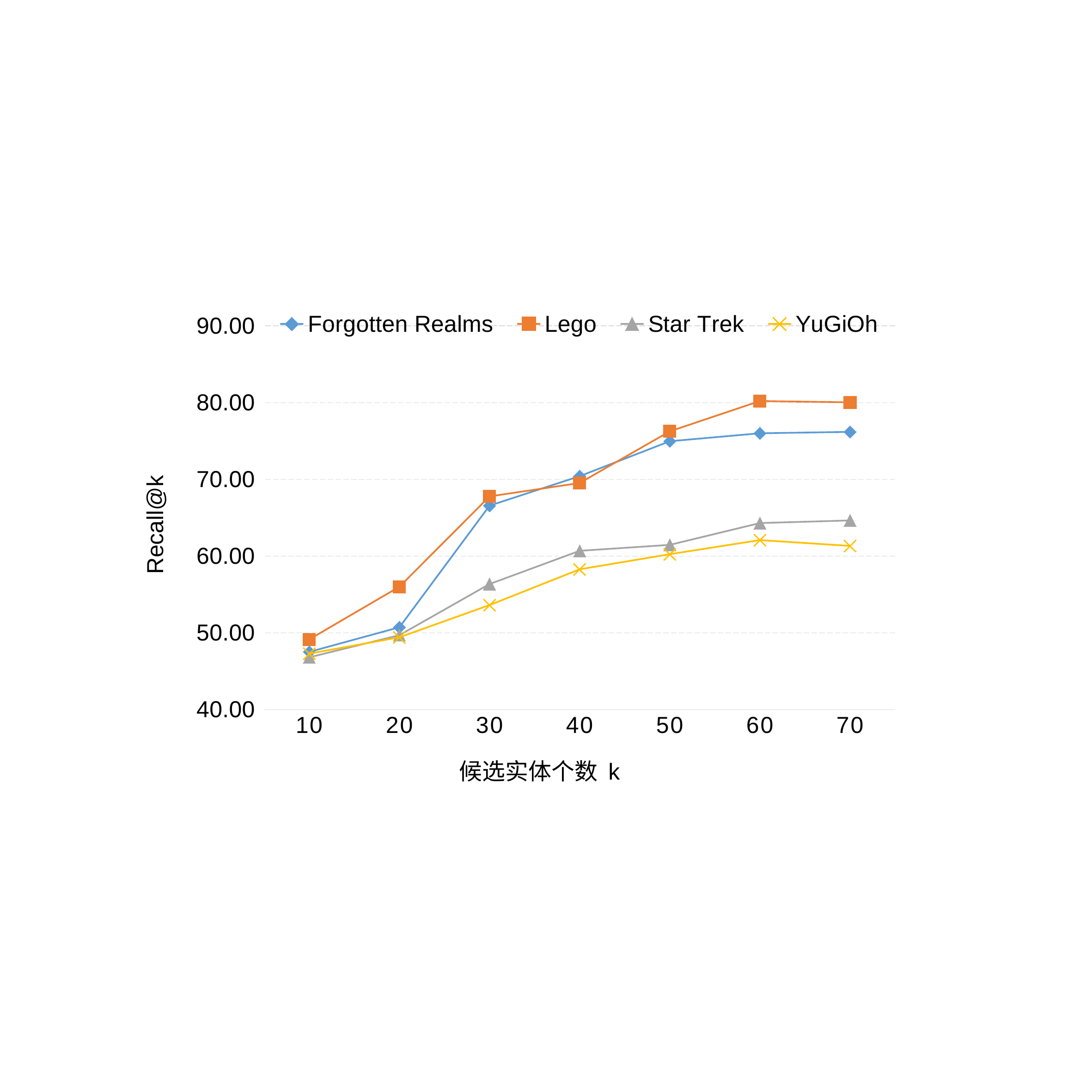

### Chart:

| Category | Forgotten Realms | Lego | Star Trek | YuGiOh |
|---|---|---|---|---|
| 10 | 47.52 | 49.15 | 46.81 | 47.29 |
| 20 | 50.73 | 56.01 | 49.7 | 49.42 |
| 30 | 66.58 | 67.78 | 56.36 | 53.62 |
| 40 | 70.42 | 69.53 | 60.69 | 58.28 |
| 50 | 74.97 | 76.26 | 61.47 | 60.25 |
| 60 | 76.01 | 80.21 | 64.31 | 62.09 |
| 70 | 76.19 | 80.04 | 64.65 | 61.33 |
Recall@k
候选实体个数 k